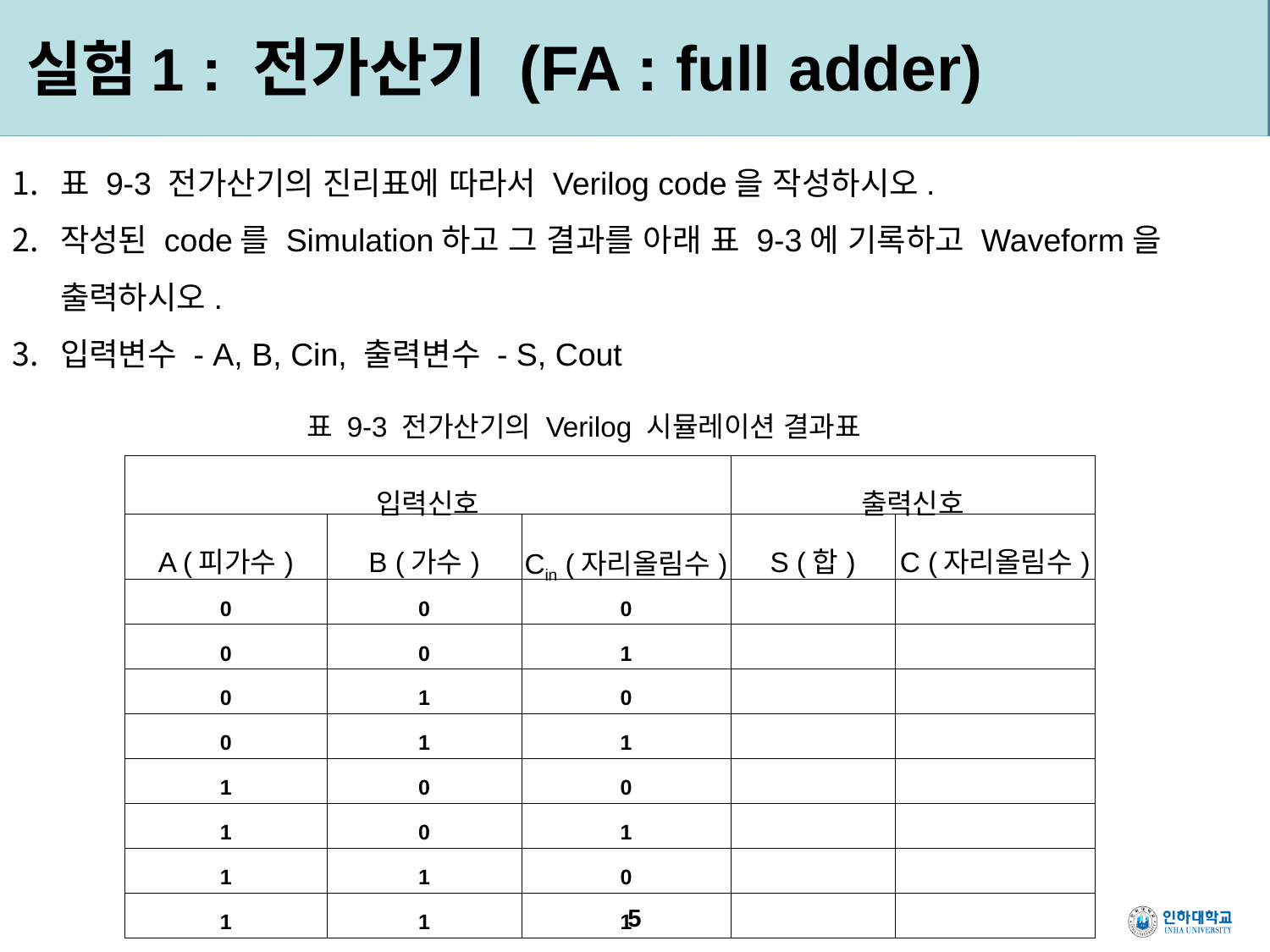

실험1 : 전가산기 (FA : full adder)
표 9-3 전가산기의 진리표에 따라서 Verilog code을 작성하시오.
작성된 code를 Simulation하고 그 결과를 아래 표 9-3에 기록하고 Waveform을 출력하시오.
입력변수 - A, B, Cin, 출력변수 - S, Cout
표 9-3 전가산기의 Verilog 시뮬레이션 결과표
| 입력신호 |  |  | 출력신호 |  |
| --- | --- | --- | --- | --- |
| A (피가수) | B (가수) | Cin (자리올림수) | S (합) | C (자리올림수) |
| 0 | 0 | 0 |  |  |
| 0 | 0 | 1 |  |  |
| 0 | 1 | 0 |  |  |
| 0 | 1 | 1 |  |  |
| 1 | 0 | 0 |  |  |
| 1 | 0 | 1 |  |  |
| 1 | 1 | 0 |  |  |
| 1 | 1 | 1 |  |  |
5